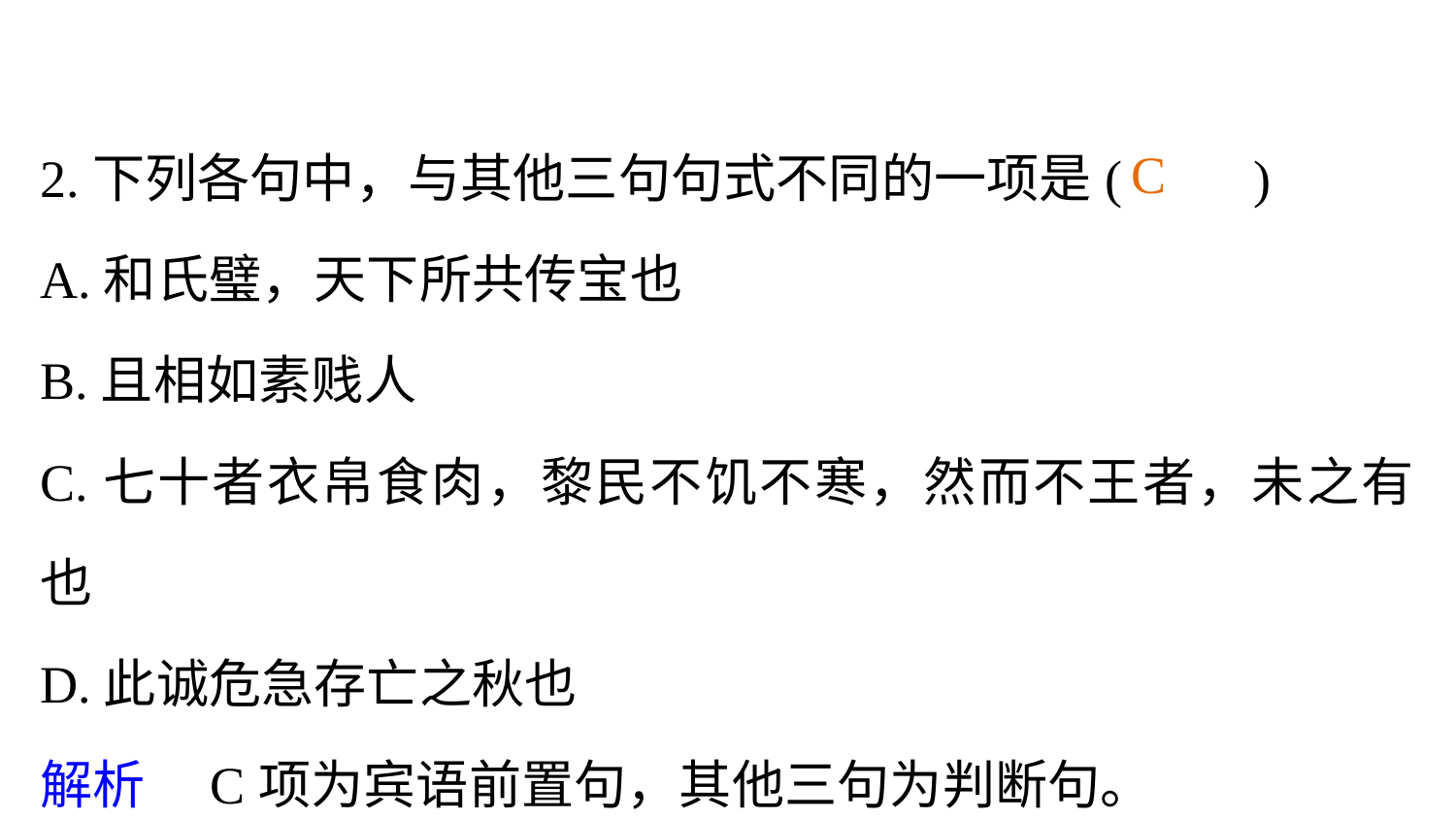

2.下列各句中，与其他三句句式不同的一项是(　　)
A.和氏璧，天下所共传宝也
B.且相如素贱人
C.七十者衣帛食肉，黎民不饥不寒，然而不王者，未之有也
D.此诚危急存亡之秋也
解析　C项为宾语前置句，其他三句为判断句。
C